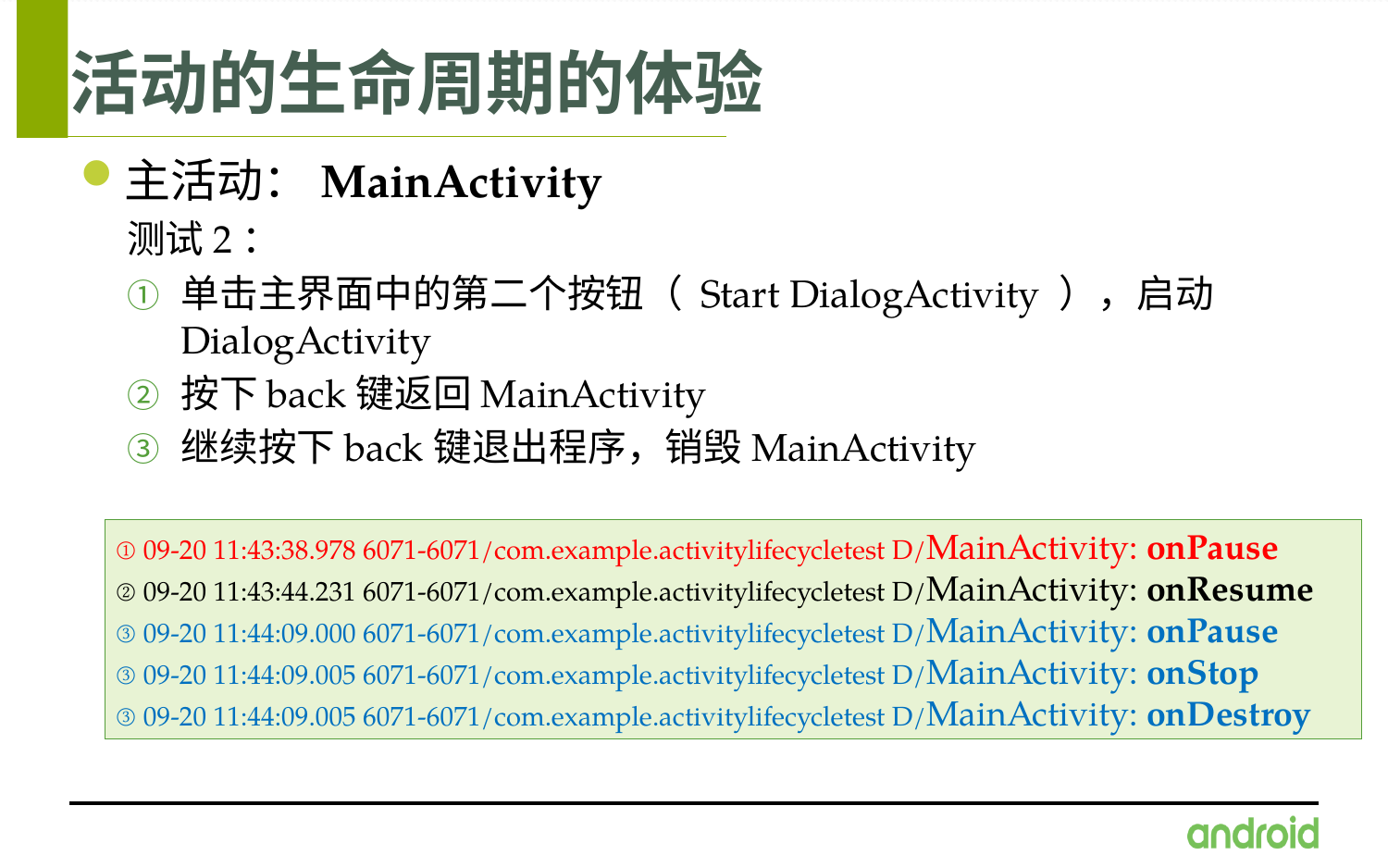

# 活动的生命周期的体验
主活动：MainActivity
测试2：
单击主界面中的第二个按钮（ Start DialogActivity ），启动DialogActivity
按下back键返回MainActivity
继续按下back键退出程序，销毁MainActivity

① 09-20 11:43:38.978 6071-6071/com.example.activitylifecycletest D/MainActivity: onPause
② 09-20 11:43:44.231 6071-6071/com.example.activitylifecycletest D/MainActivity: onResume
③ 09-20 11:44:09.000 6071-6071/com.example.activitylifecycletest D/MainActivity: onPause
③ 09-20 11:44:09.005 6071-6071/com.example.activitylifecycletest D/MainActivity: onStop
③ 09-20 11:44:09.005 6071-6071/com.example.activitylifecycletest D/MainActivity: onDestroy